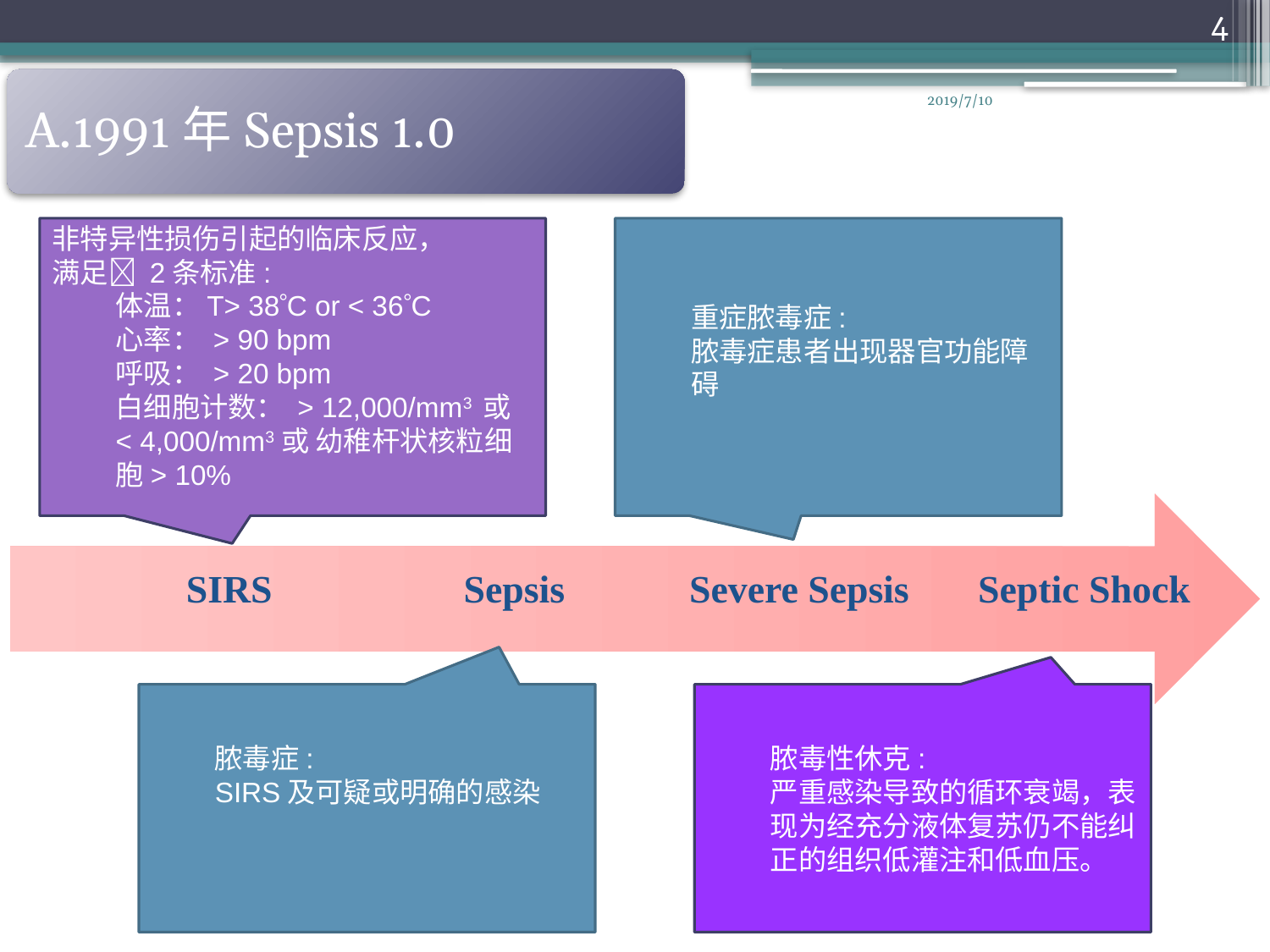

4

A.1991年Sepsis 1.0
2019/7/10
非特异性损伤引起的临床反应，
满足≥ 2条标准:
体温：T> 38°C or < 36°C
心率： > 90 bpm
呼吸： > 20 bpm
白细胞计数： > 12,000/mm3 或 < 4,000/mm3或 幼稚杆状核粒细胞> 10%

重症脓毒症:
脓毒症患者出现器官功能障碍

Septic Shock
Severe Sepsis
Sepsis
SIRS
脓毒症:
SIRS及可疑或明确的感染

脓毒性休克:
严重感染导致的循环衰竭，表现为经充分液体复苏仍不能纠正的组织低灌注和低血压。